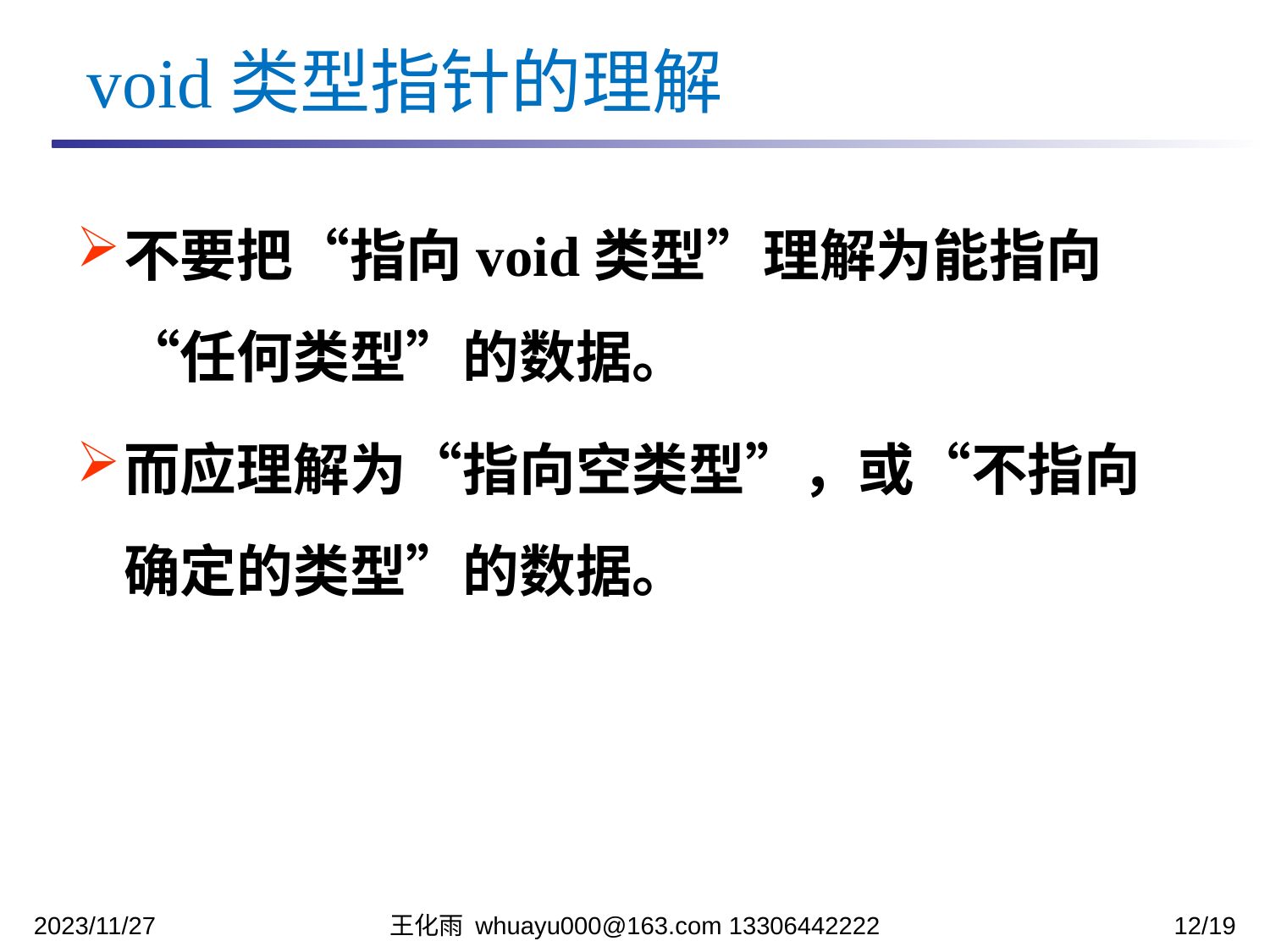

void类型指针的理解
不要把“指向void类型”理解为能指向“任何类型”的数据。
而应理解为“指向空类型”，或“不指向确定的类型”的数据。
2023/11/27
王化雨 whuayu000@163.com 13306442222
12/19